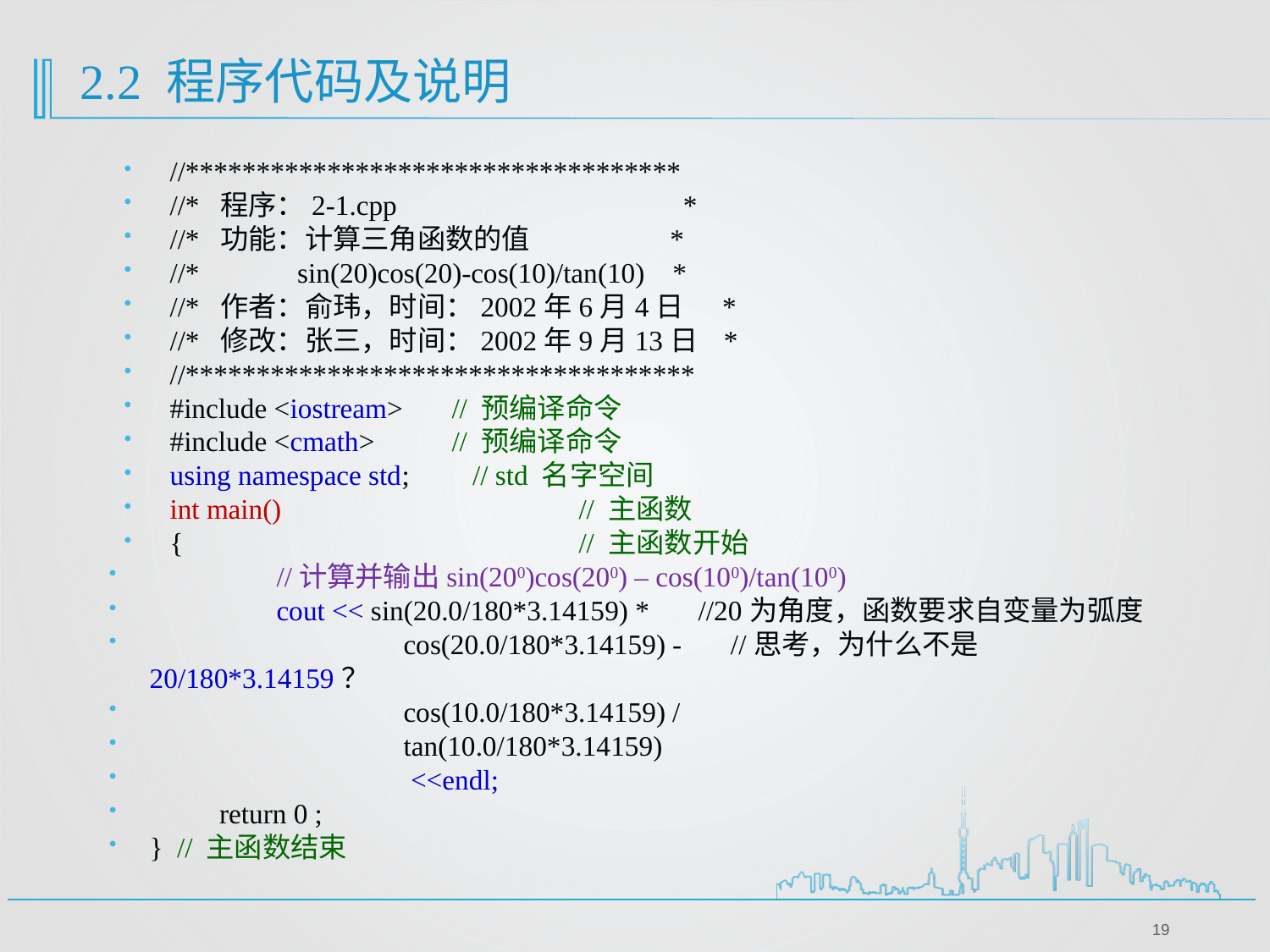

# 2.2 程序代码及说明
//***********************************
//*  程序：2-1.cpp                                         *
//*  功能：计算三角函数的值                     *
//*              sin(20)cos(20)-cos(10)/tan(10)    *
//*  作者：俞玮，时间：2002年6月4日     *
//*  修改：张三，时间：2002年9月13日   *
//************************************
#include <iostream>	    // 预编译命令
#include <cmath>	    // 预编译命令
using namespace std;         // std 名字空间
int main()   		    // 主函数
{		   	    // 主函数开始
	//计算并输出sin(200)cos(200) – cos(100)/tan(100)
	cout << sin(20.0/180*3.14159) *       //20为角度，函数要求自变量为弧度
		cos(20.0/180*3.14159) -       //思考，为什么不是20/180*3.14159？
		cos(10.0/180*3.14159) /
		tan(10.0/180*3.14159)
		 <<endl;
          return 0 ;
}  // 主函数结束

19